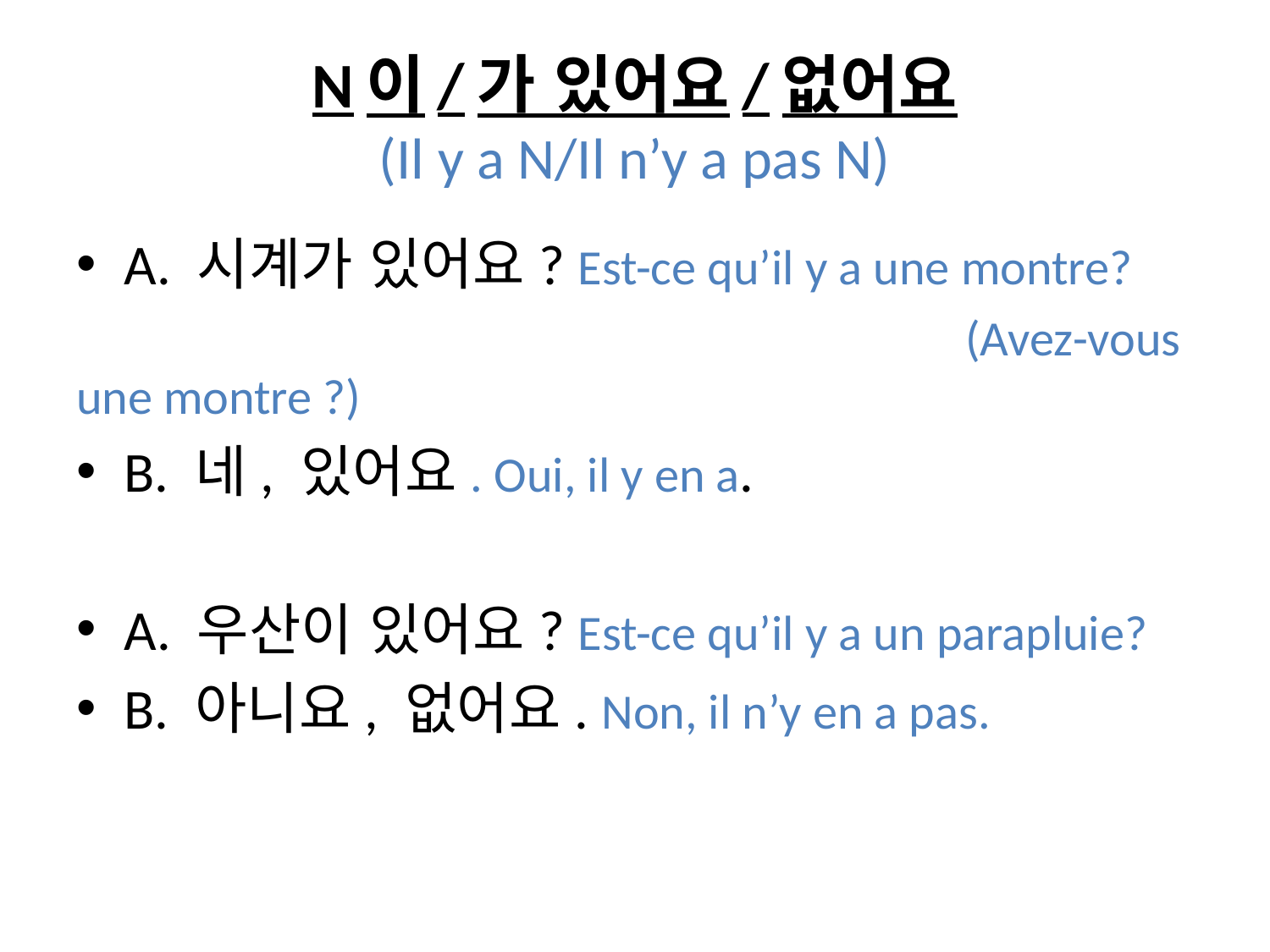

# N이/가 있어요/없어요 (Il y a N/Il n’y a pas N)
A. 시계가 있어요? Est-ce qu’il y a une montre?
							(Avez-vous une montre ?)
B. 네, 있어요. Oui, il y en a.

A. 우산이 있어요? Est-ce qu’il y a un parapluie?
B. 아니요, 없어요. Non, il n’y en a pas.